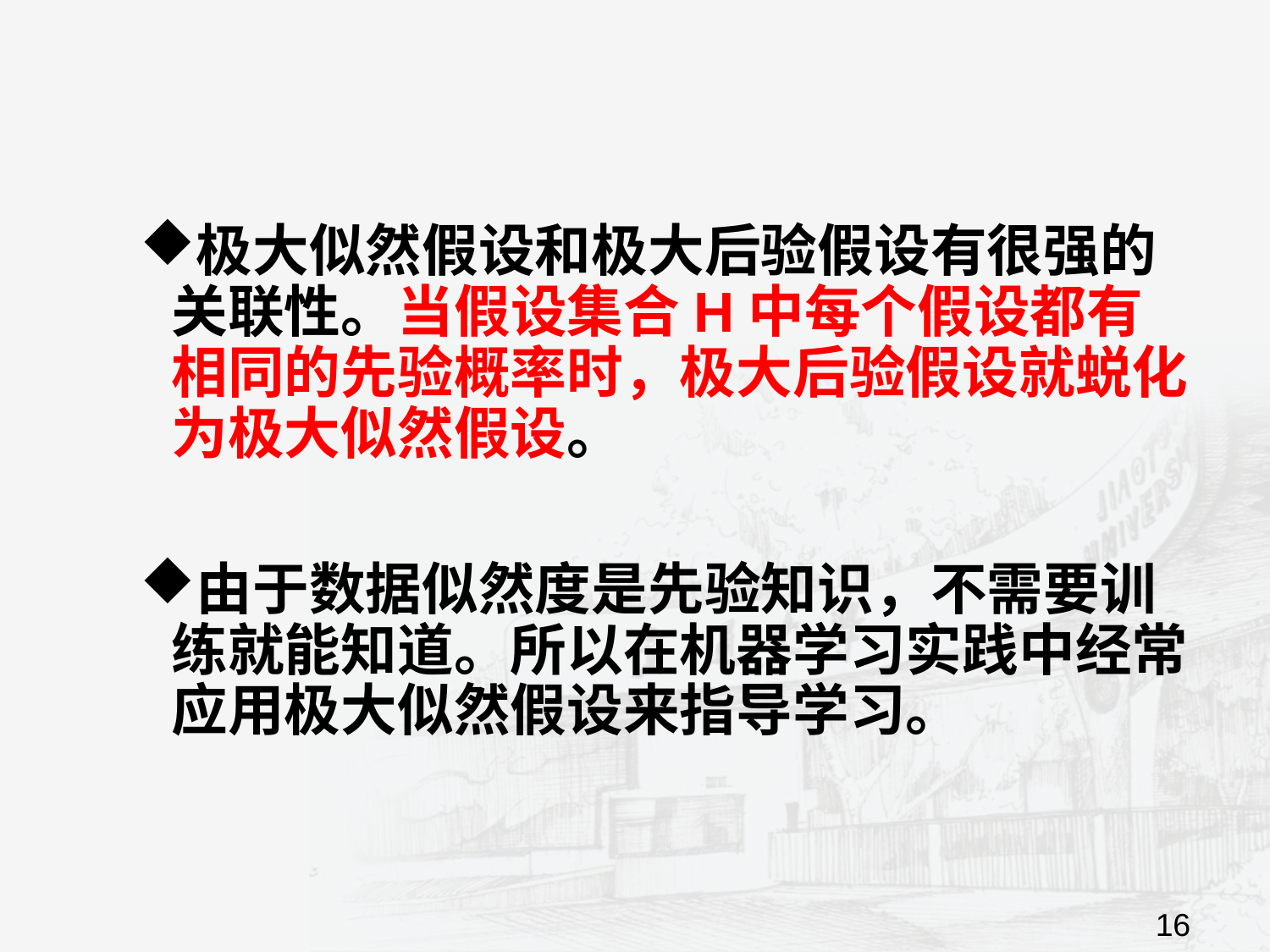

极大似然假设和极大后验假设有很强的关联性。当假设集合H中每个假设都有相同的先验概率时，极大后验假设就蜕化为极大似然假设。

由于数据似然度是先验知识，不需要训练就能知道。所以在机器学习实践中经常应用极大似然假设来指导学习。
16